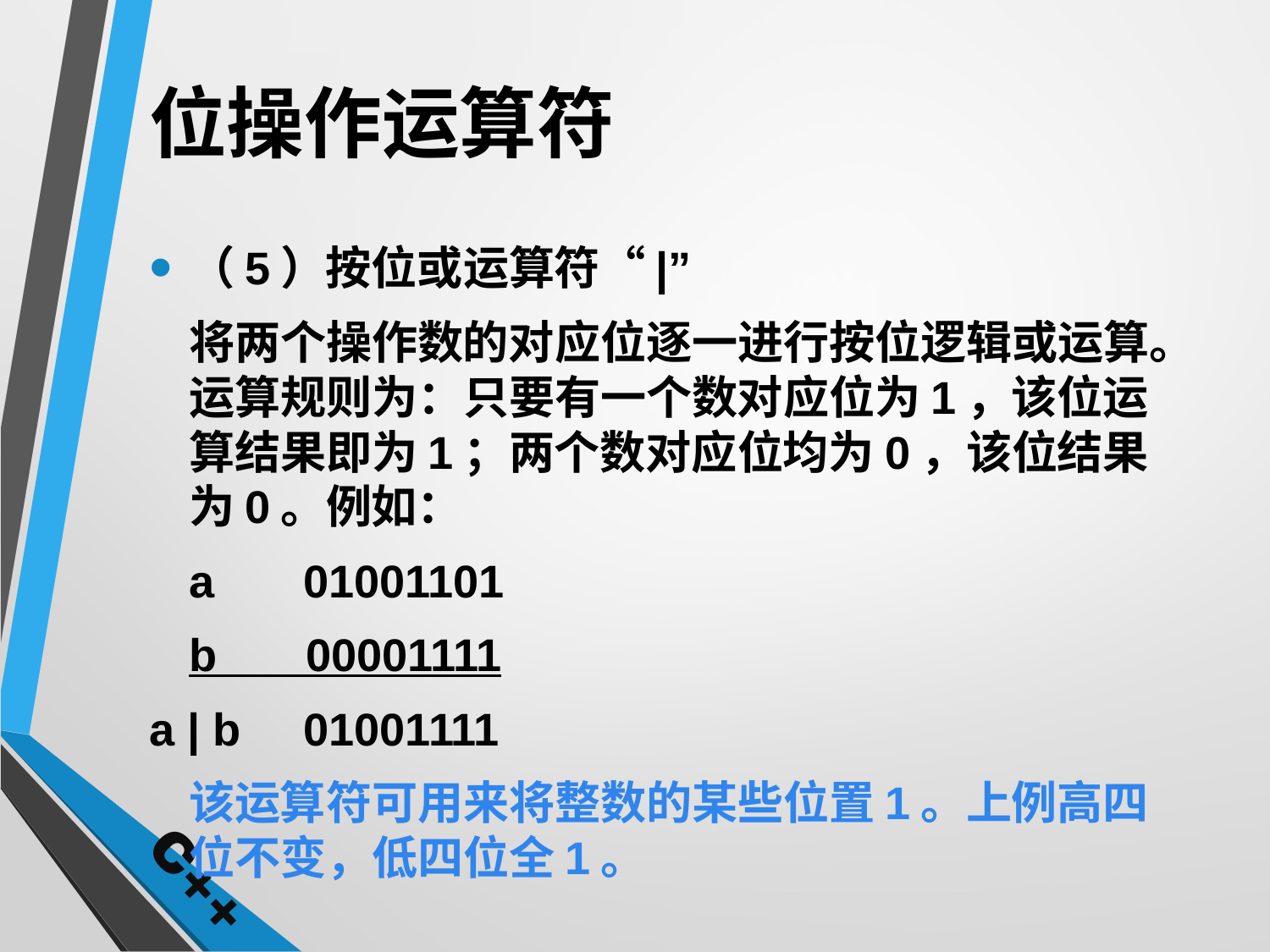

# 位操作运算符
（5）按位或运算符“|”
	将两个操作数的对应位逐一进行按位逻辑或运算。运算规则为：只要有一个数对应位为1，该位运算结果即为1；两个数对应位均为0，该位结果为0。例如：
	a       01001101
	b       00001111
a | b     01001111
	该运算符可用来将整数的某些位置1。上例高四位不变，低四位全1。